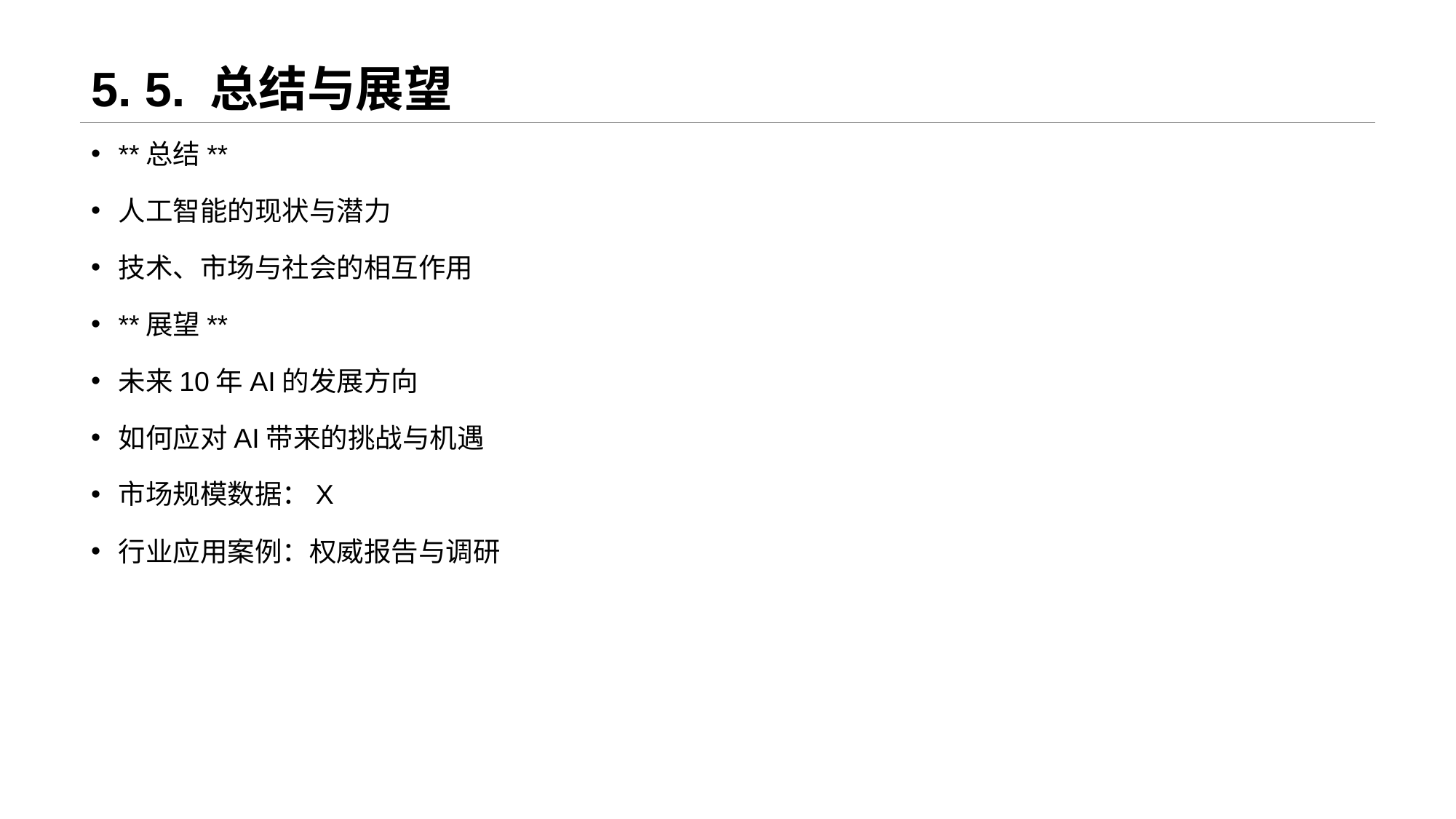

# 5. 5. 总结与展望
**总结**
人工智能的现状与潜力
技术、市场与社会的相互作用
**展望**
未来10年AI的发展方向
如何应对AI带来的挑战与机遇
市场规模数据：X
行业应用案例：权威报告与调研